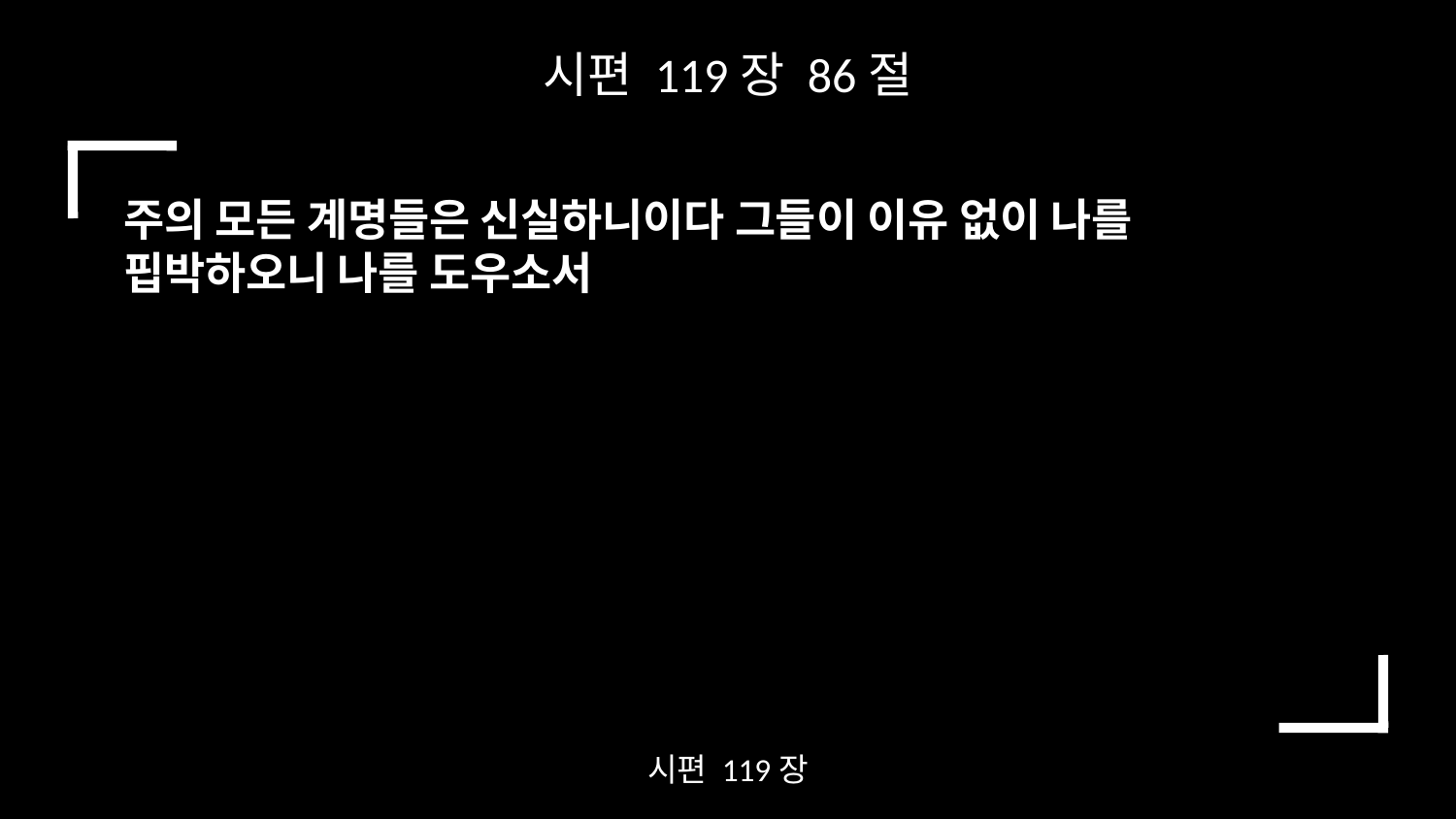

시편 119장 86절

주의 모든 계명들은 신실하니이다 그들이 이유 없이 나를 핍박하오니 나를 도우소서

시편 119장